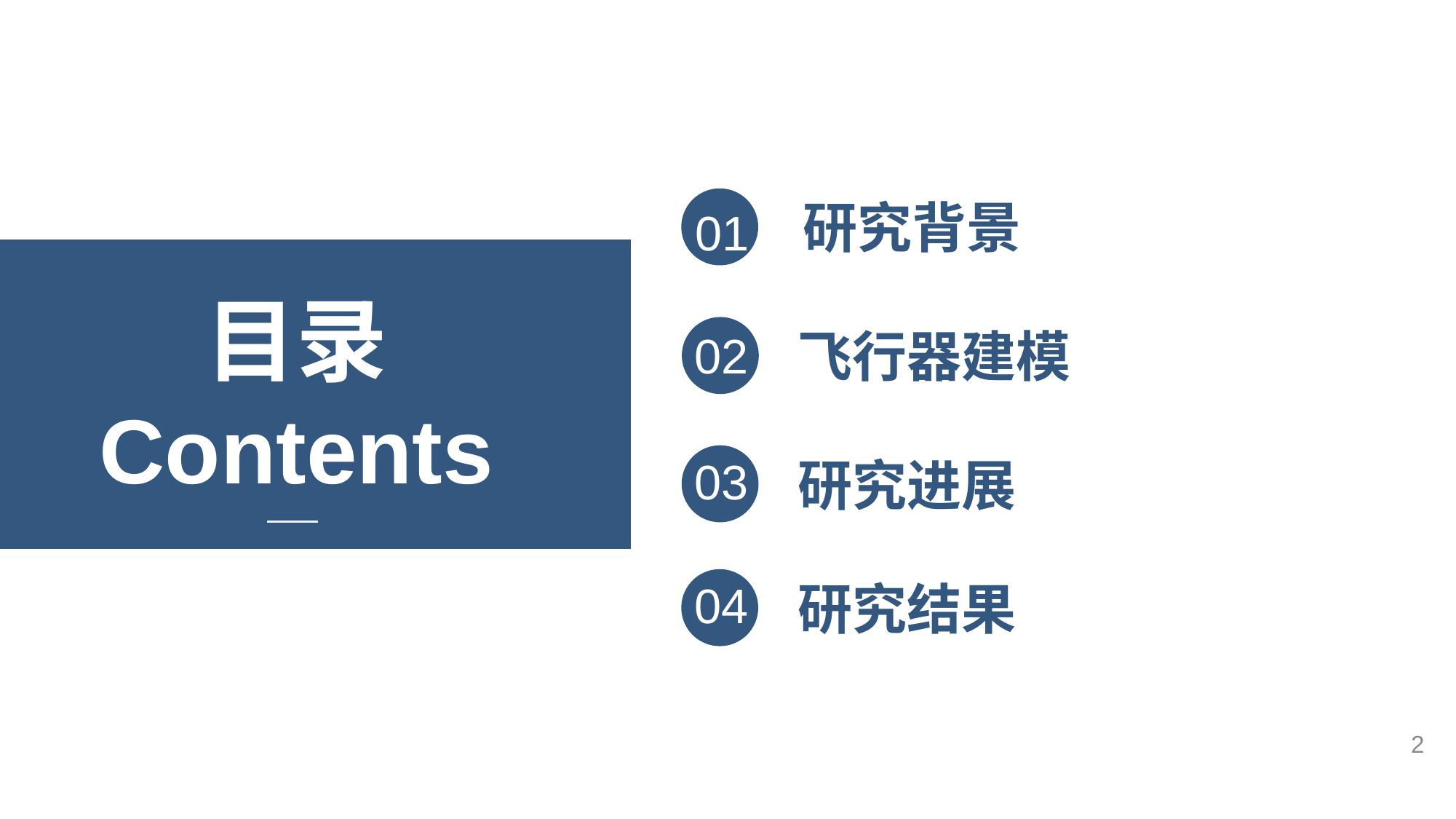

研究背景

01

目录
Contents

02
飞行器建模

03
研究进展

04
研究结果
2